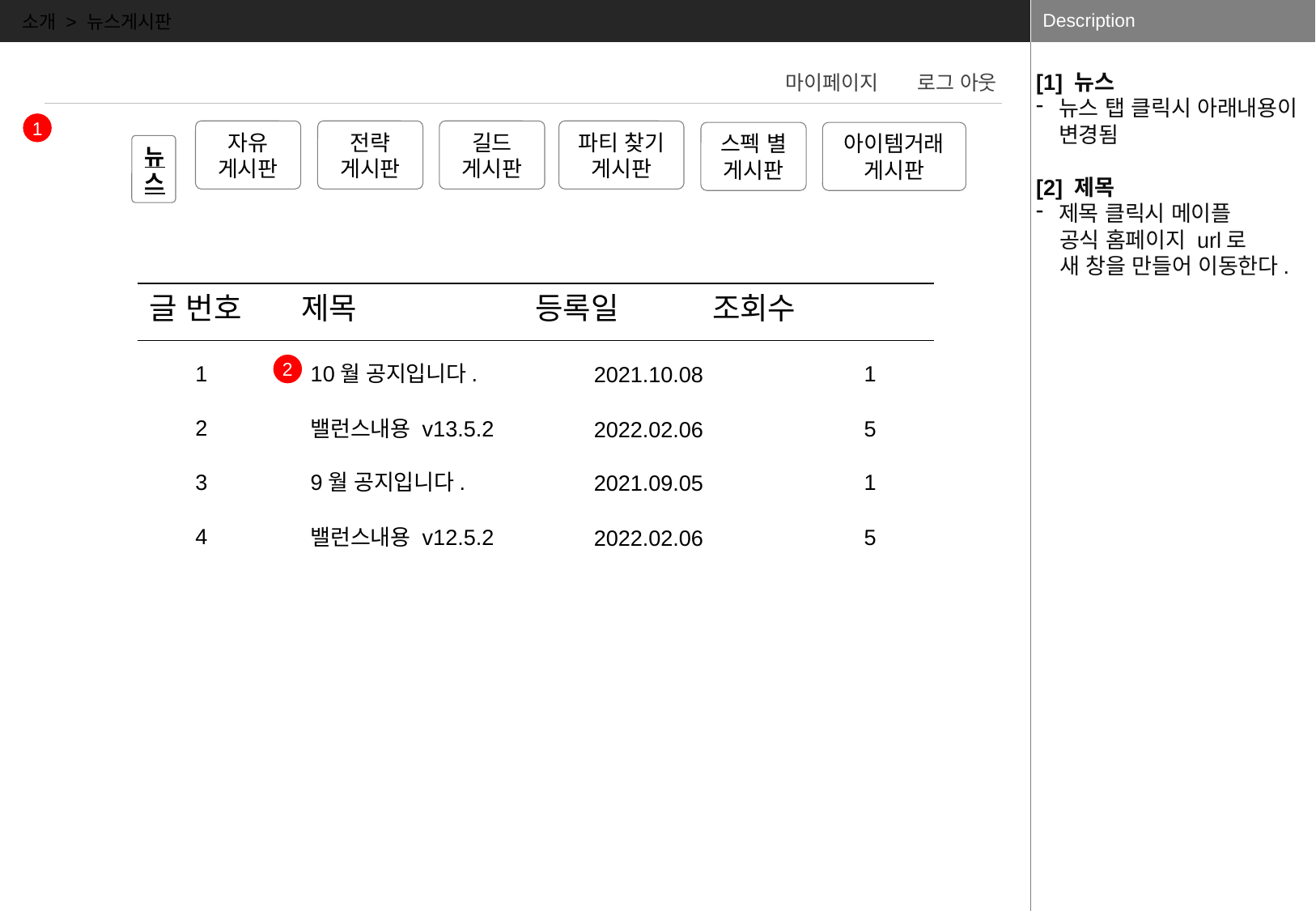

소개 > 뉴스게시판

[1] 뉴스
뉴스 탭 클릭시 아래내용이 변경됨

[2] 제목
제목 클릭시 메이플
   공식 홈페이지 url로
   새 창을 만들어 이동한다.

로그 아웃
마이페이지
1
자유
게시판
전략
게시판
길드
게시판
파티 찾기
게시판
스펙 별
게시판
아이템거래
게시판
뉴스
글 번호       제목                     등록일           조회수
1
10월 공지입니다.
1
2
2021.10.08
2
밸런스내용 v13.5.2
5
2022.02.06
3
9월 공지입니다.
1
2021.09.05
4
밸런스내용 v12.5.2
5
2022.02.06